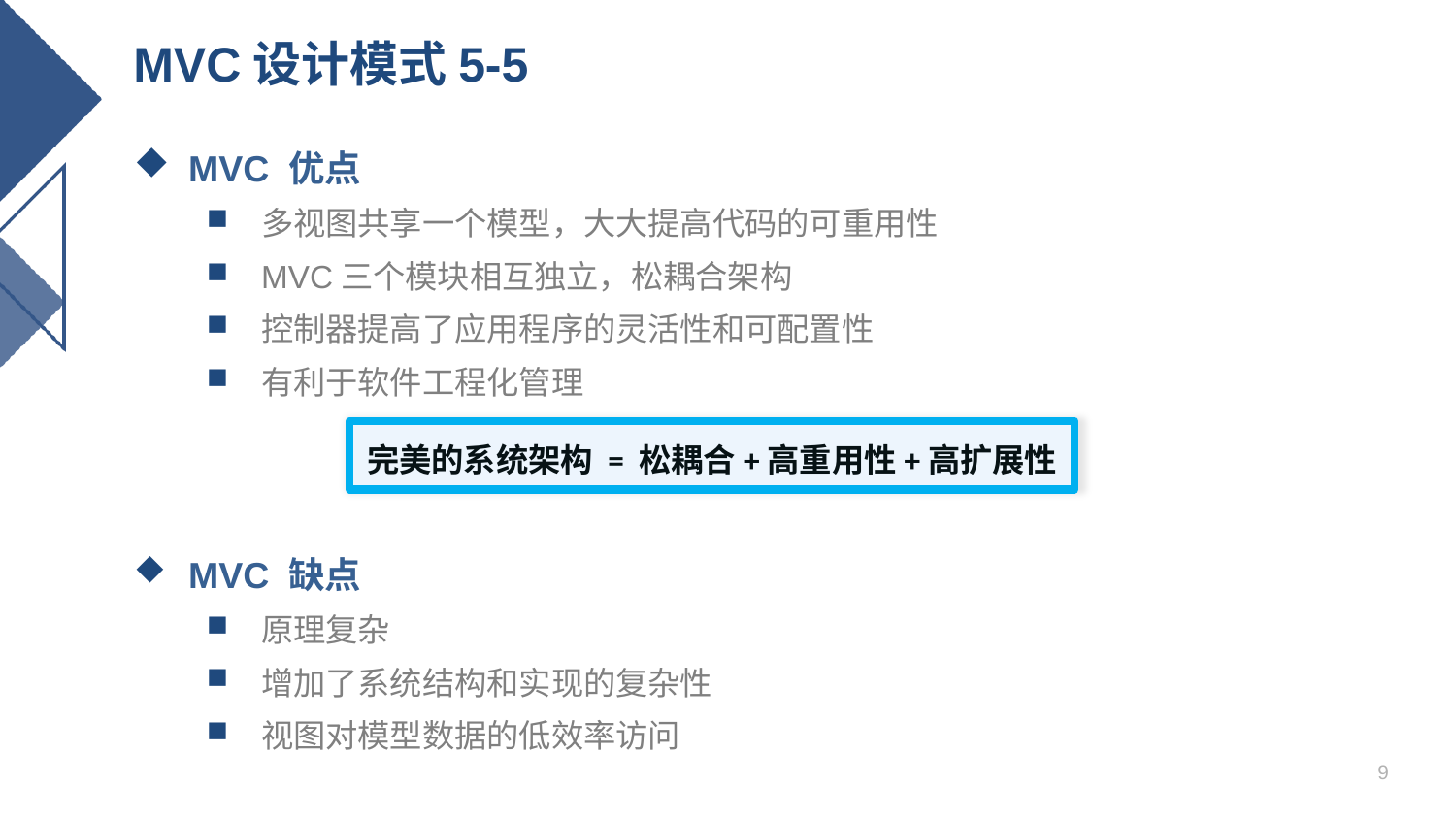

# MVC设计模式5-5
MVC 优点
多视图共享一个模型，大大提高代码的可重用性
MVC三个模块相互独立，松耦合架构
控制器提高了应用程序的灵活性和可配置性
有利于软件工程化管理

MVC 缺点
原理复杂
增加了系统结构和实现的复杂性
视图对模型数据的低效率访问

完美的系统架构 = 松耦合+高重用性+高扩展性
9